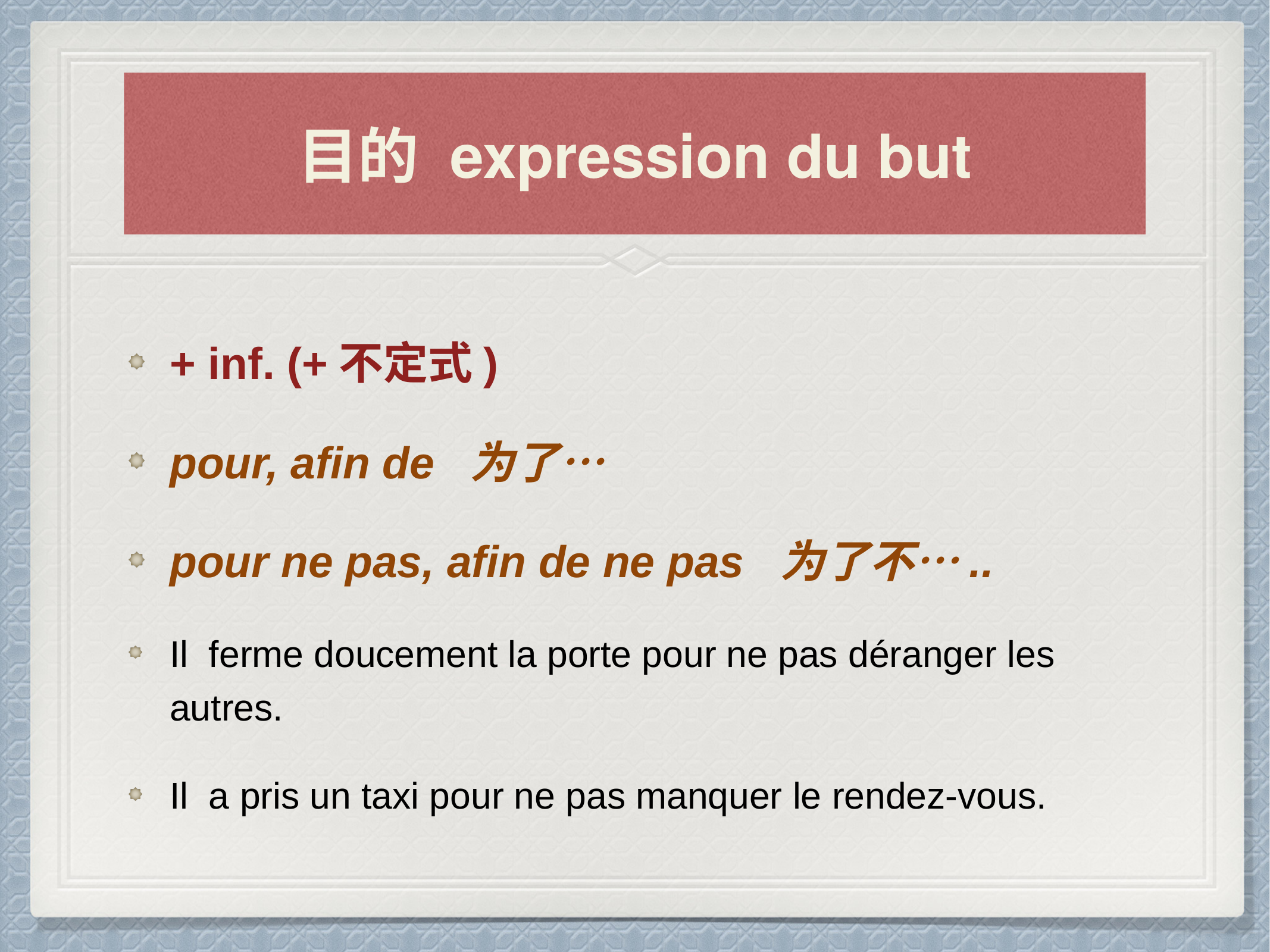

# 目的 expression du but
+ inf. (+不定式)
pour, afin de  为了…
pour ne pas, afin de ne pas  为了不…..
Il  ferme doucement la porte pour ne pas déranger les autres.
Il  a pris un taxi pour ne pas manquer le rendez-vous.